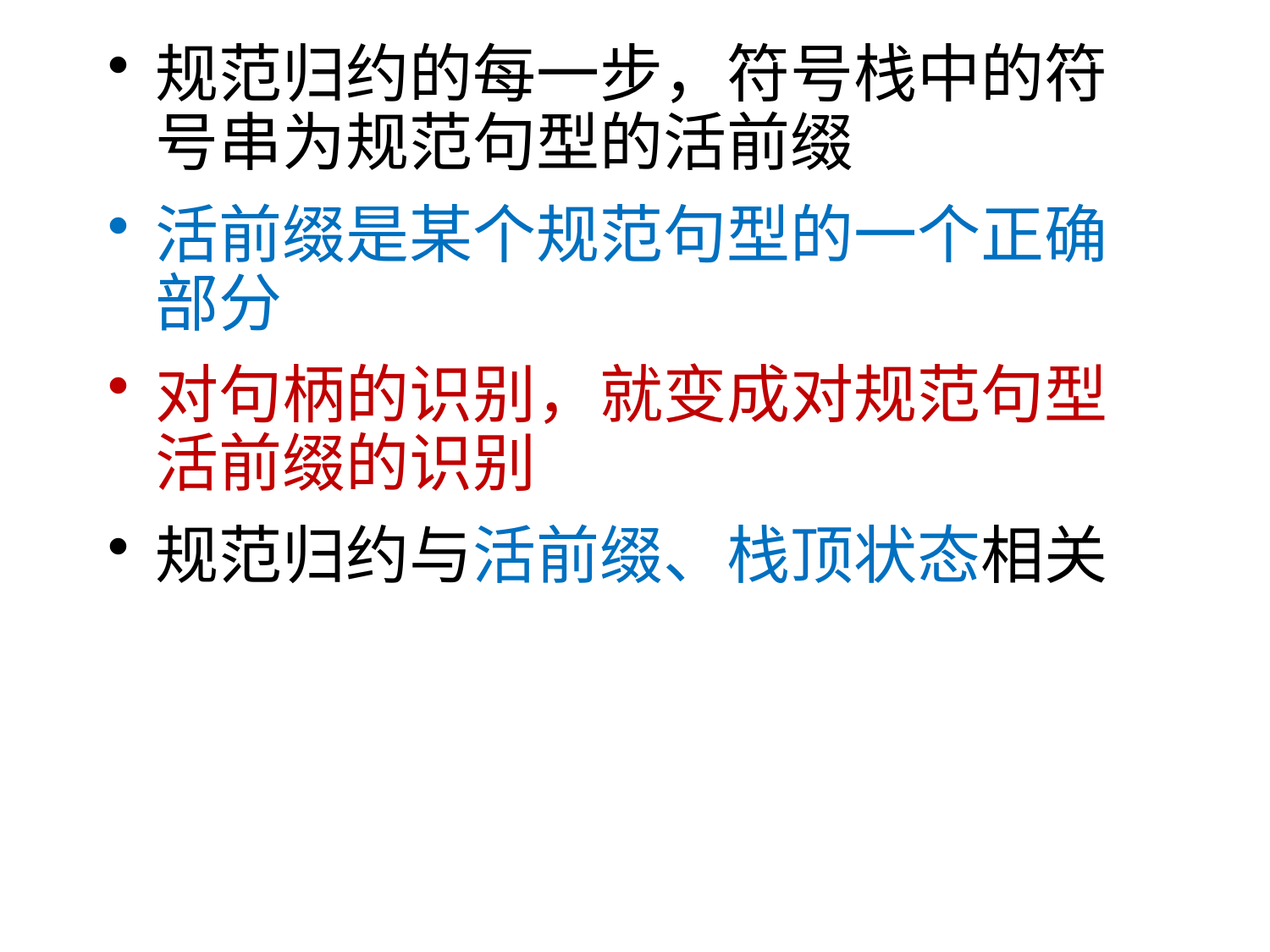

规范归约的每一步，符号栈中的符号串为规范句型的活前缀
活前缀是某个规范句型的一个正确部分
对句柄的识别，就变成对规范句型活前缀的识别
规范归约与活前缀、栈顶状态相关